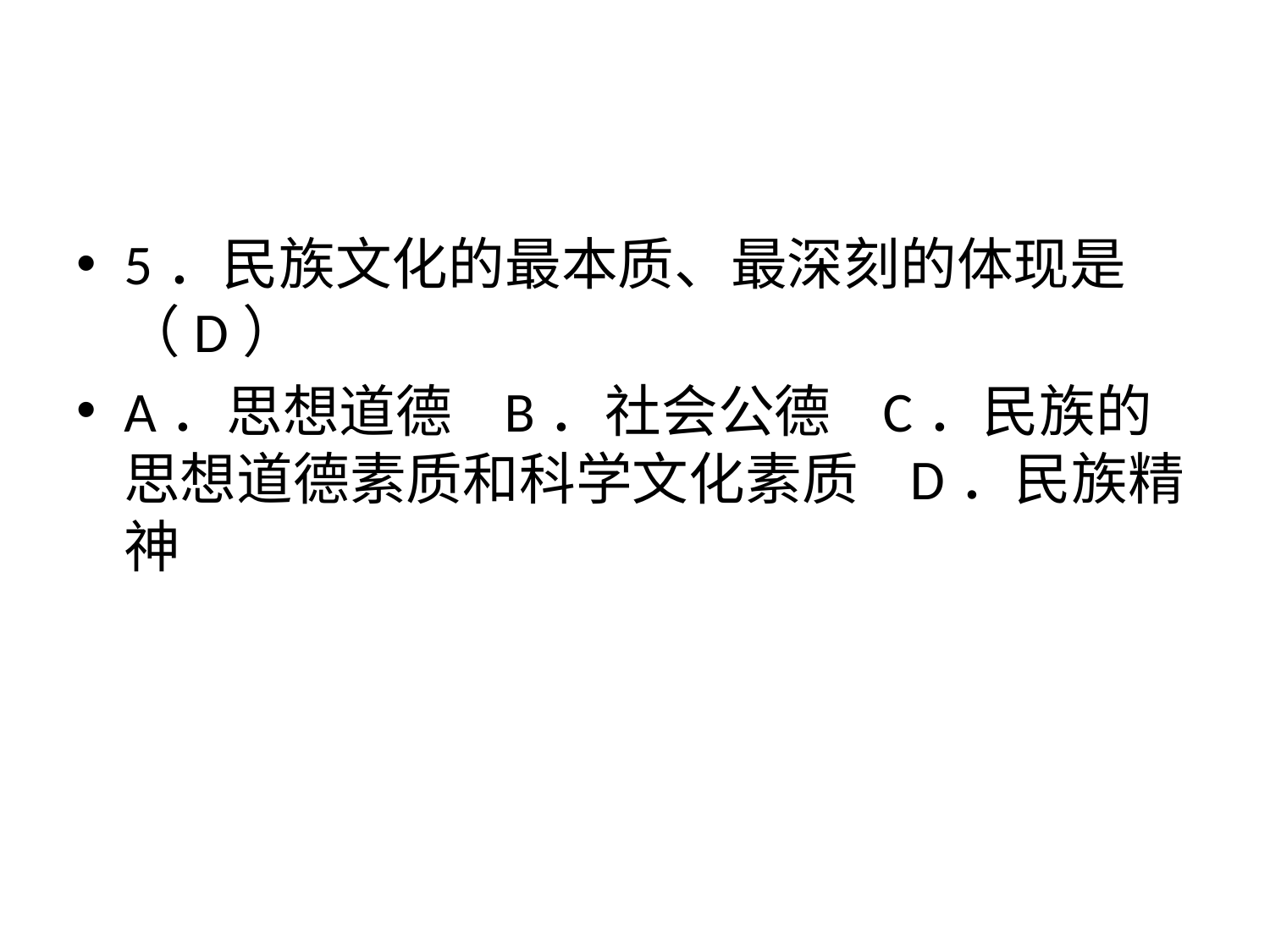

#
5．民族文化的最本质、最深刻的体现是（D）
A．思想道德   B．社会公德   C．民族的思想道德素质和科学文化素质   D．民族精神